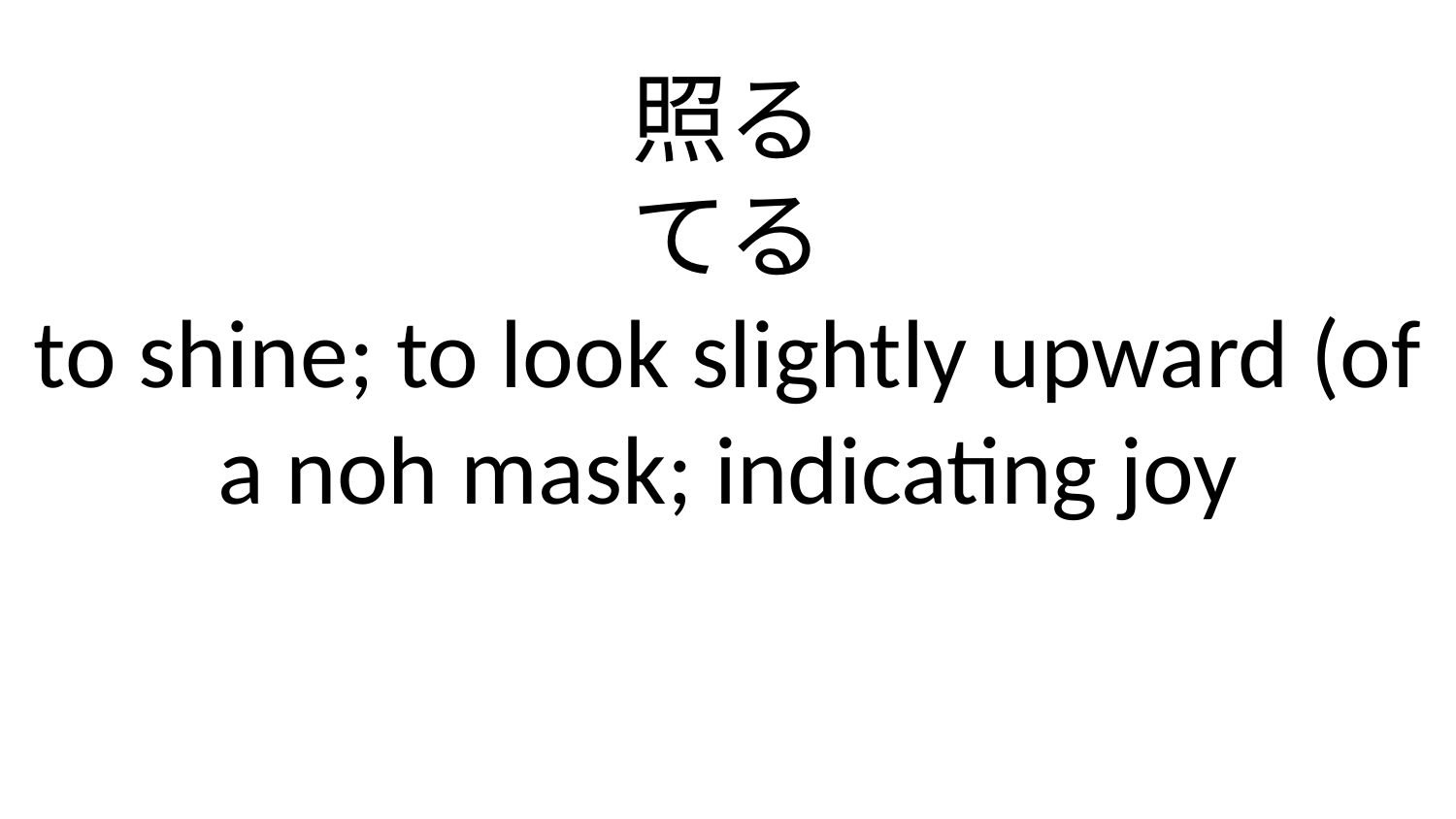

照る
てる
to shine; to look slightly upward (of a noh mask; indicating joy